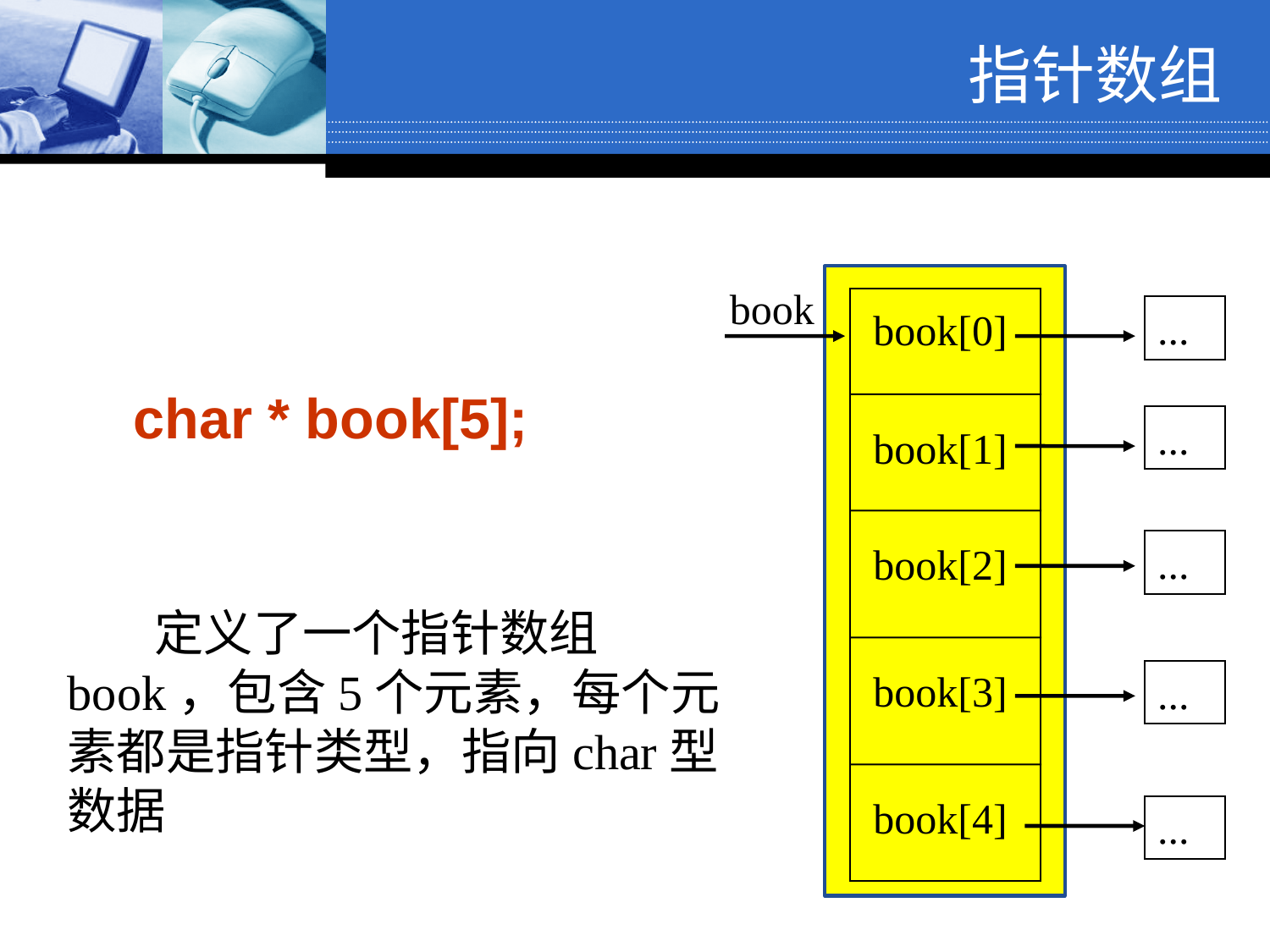

指针数组
    book[0]

    book

...

    book[1]
char * book[5];

...

    book[2]

...

定义了一个指针数组book，包含5个元素，每个元素都是指针类型，指向char型数据
    book[3]

...

    book[4]

...